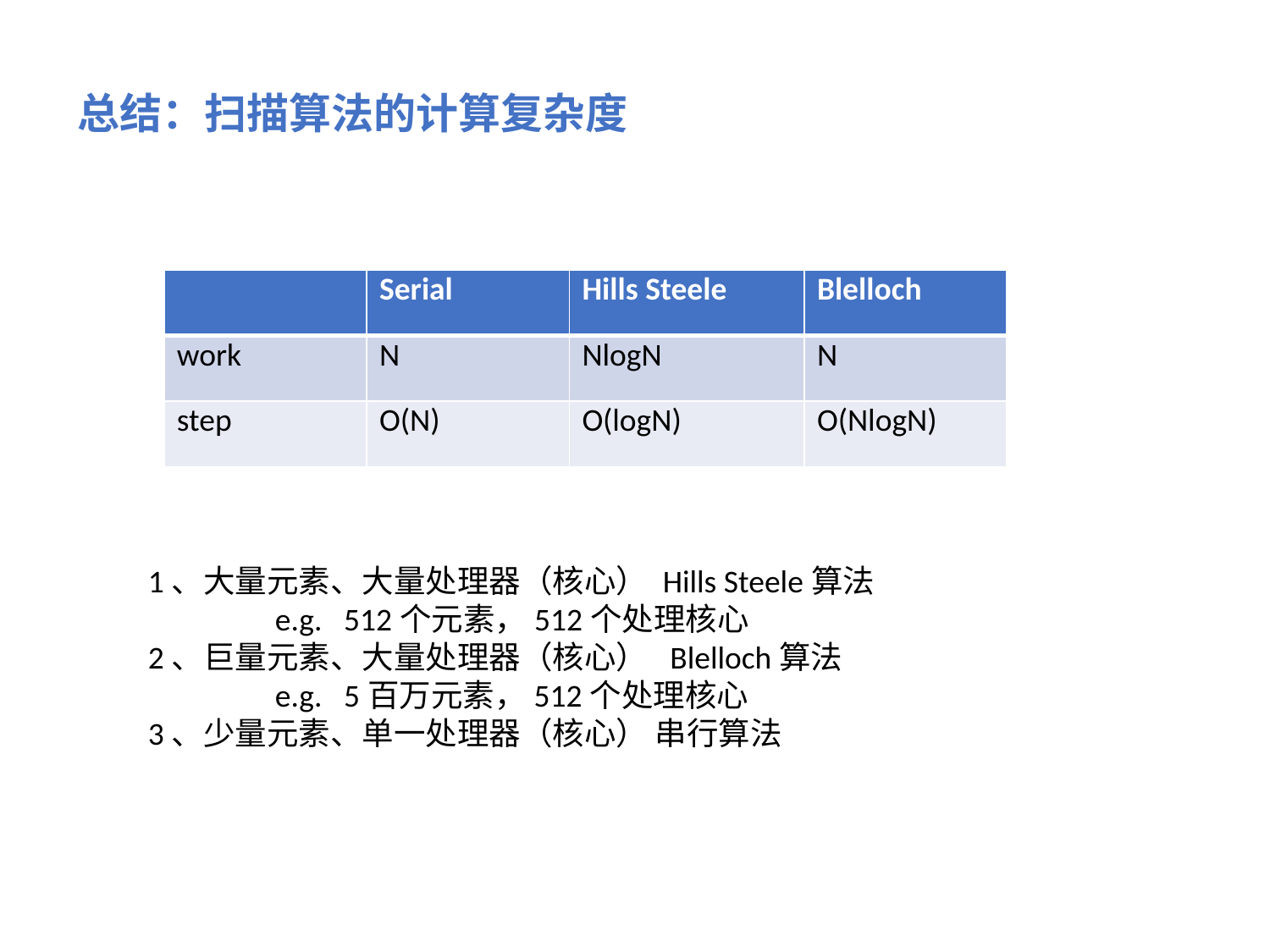

总结：扫描算法的计算复杂度
|  | Serial | Hills Steele | Blelloch |
| --- | --- | --- | --- |
| work | N | NlogN | N |
| step | O(N) | O(logN) | O(NlogN) |
1、大量元素、大量处理器（核心） Hills Steele算法
	e.g.   512个元素，512个处理核心
2、巨量元素、大量处理器（核心）  Blelloch算法
	e.g.   5百万元素，512个处理核心
3、少量元素、单一处理器（核心） 串行算法